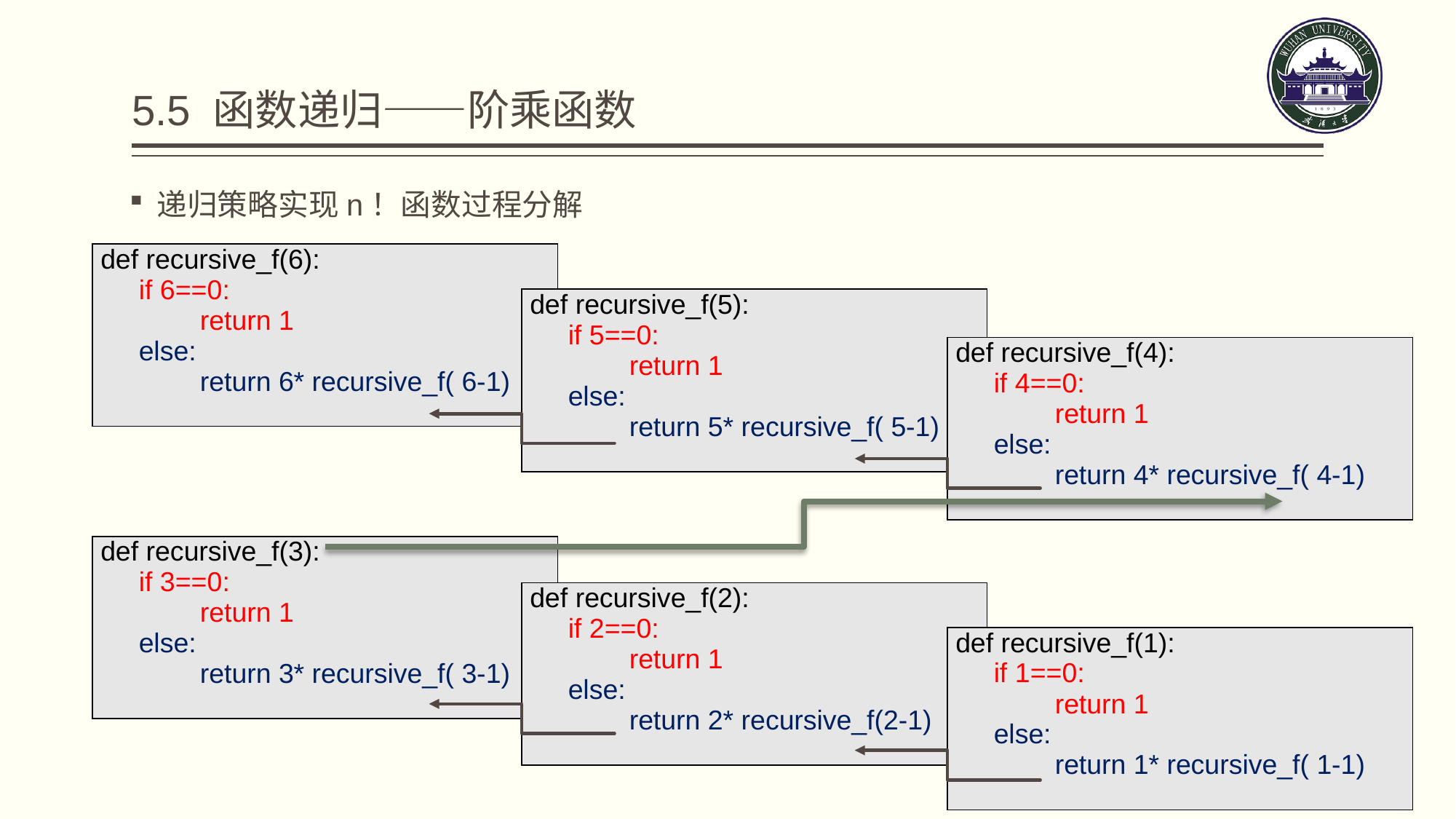

# 5.5 函数递归——阶乘函数
递归策略实现n！函数过程分解
| def recursive\_f(6): if 6==0: return 1 else: return 6\* recursive\_f( 6-1) |
| --- |
| def recursive\_f(5): if 5==0: return 1 else: return 5\* recursive\_f( 5-1) |
| --- |
| def recursive\_f(4): if 4==0: return 1 else: return 4\* recursive\_f( 4-1) |
| --- |
| def recursive\_f(3): if 3==0: return 1 else: return 3\* recursive\_f( 3-1) |
| --- |
| def recursive\_f(2): if 2==0: return 1 else: return 2\* recursive\_f(2-1) |
| --- |
| def recursive\_f(1): if 1==0: return 1 else: return 1\* recursive\_f( 1-1) |
| --- |